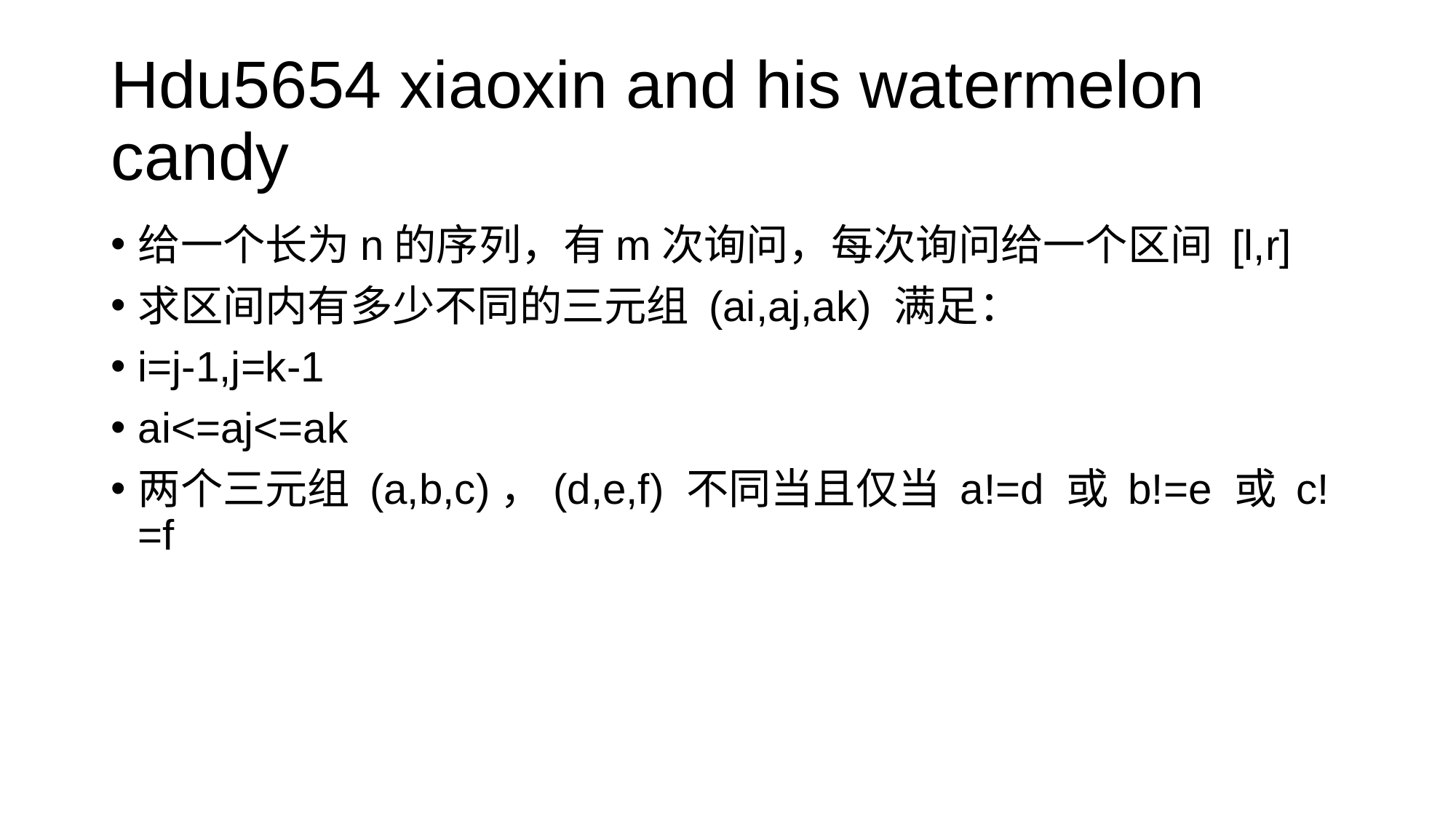

# Hdu5654 xiaoxin and his watermelon candy
给一个长为n的序列，有m次询问，每次询问给一个区间 [l,r]
求区间内有多少不同的三元组 (ai,aj,ak) 满足：
i=j-1,j=k-1
ai<=aj<=ak
两个三元组 (a,b,c)，(d,e,f) 不同当且仅当 a!=d 或 b!=e 或 c!=f